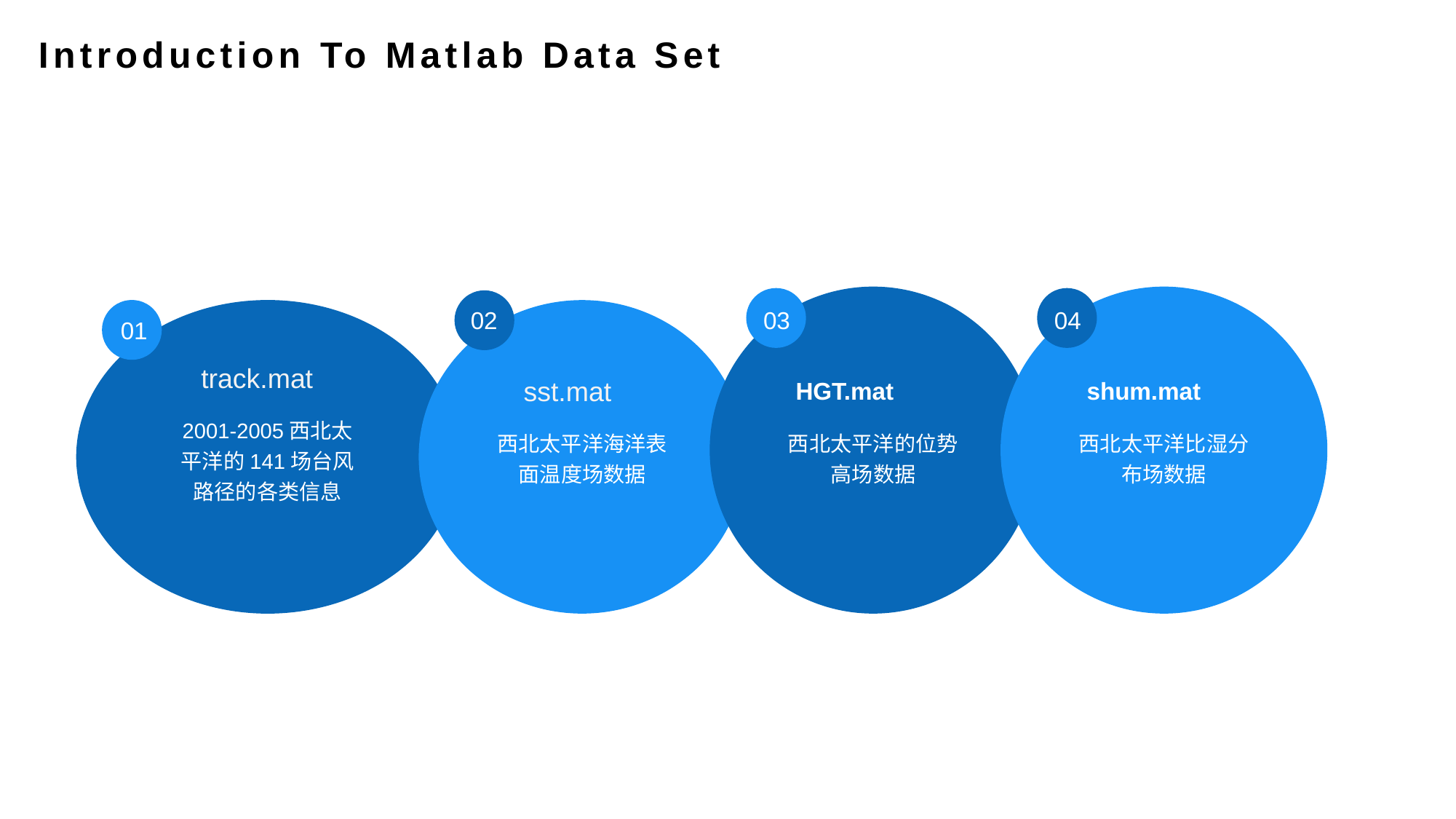

Introduction To Matlab Data Set
track.mat
SST.mat

03
04

02
01
track.mat
sst.mat
HGT.mat
shum.mat
2001-2005西北太平洋的141场台风路径的各类信息

西北太平洋海洋表面温度场数据
西北太平洋的位势高场数据
西北太平洋比湿分布场数据